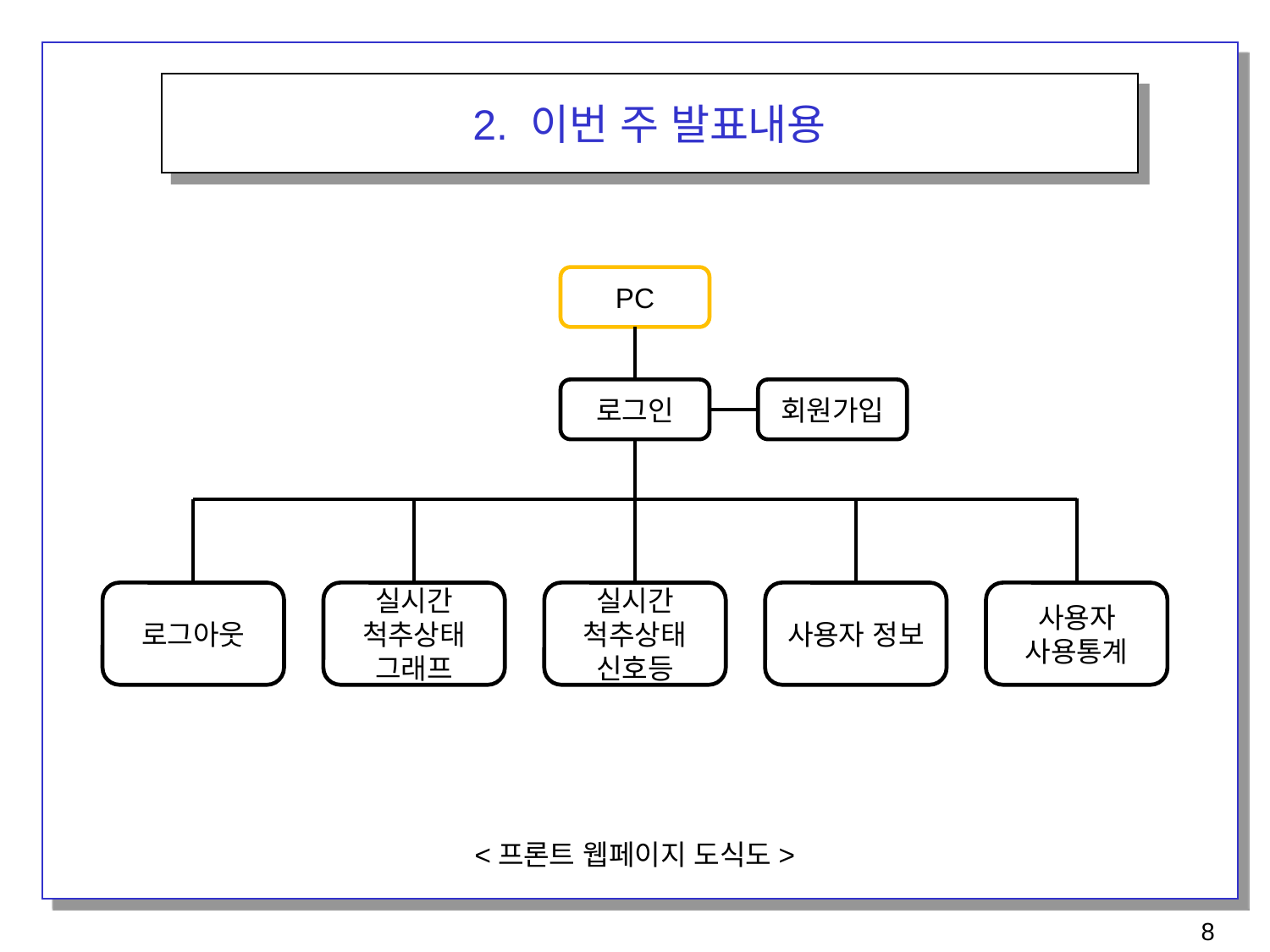

2. 이번 주 발표내용
PC
로그인
회원가입
로그아웃
실시간 척추상태 그래프
실시간 척추상태 신호등
사용자 정보
사용자
사용통계
<프론트 웹페이지 도식도>
8